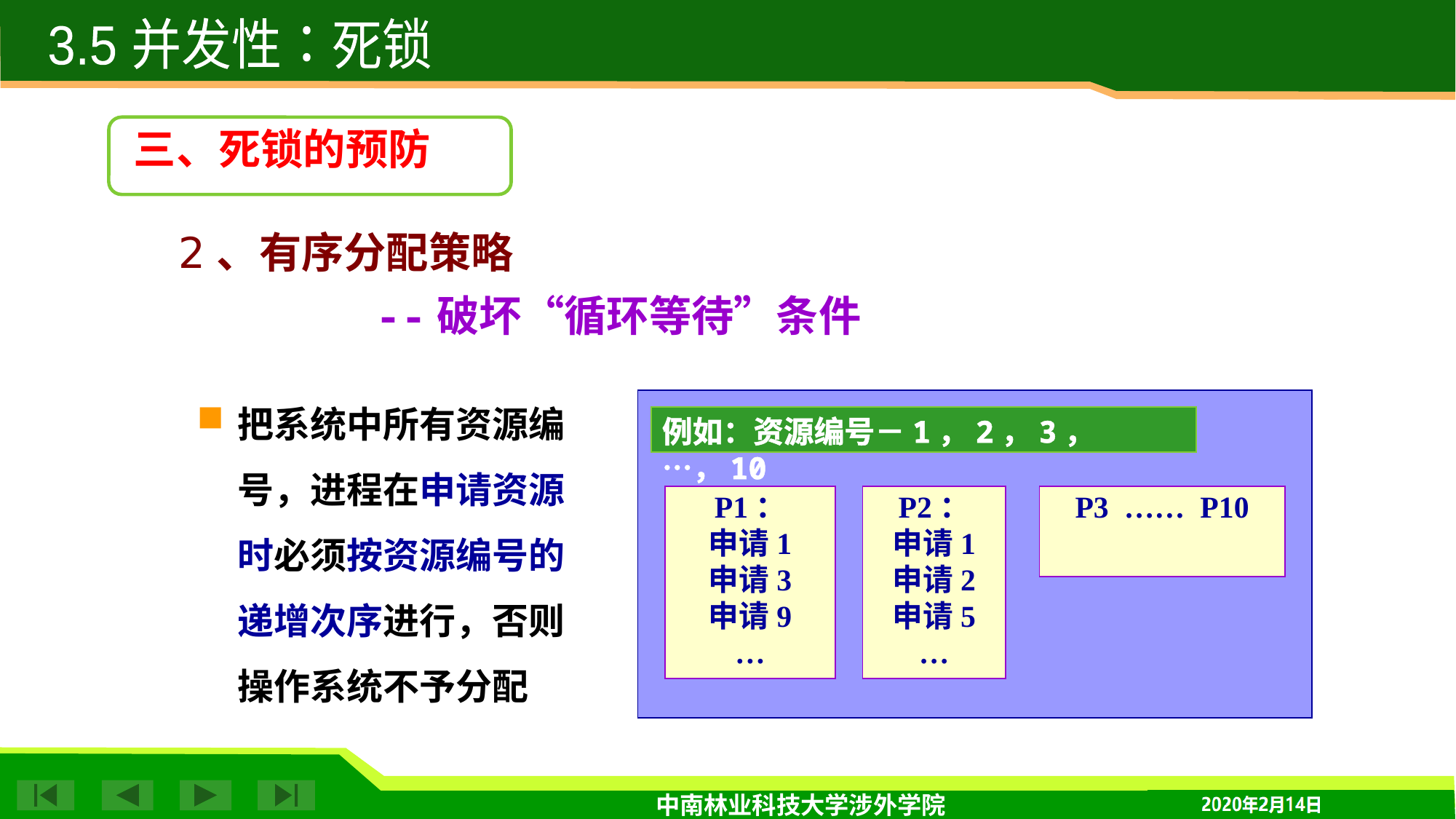

3.5 并发性：死锁

三、死锁的预防
2、有序分配策略
      --破坏“循环等待”条件
把系统中所有资源编号，进程在申请资源时必须按资源编号的递增次序进行，否则操作系统不予分配

例如：资源编号－1，2，3，…，10
P1：
申请1
申请3
申请9
…
P2：
申请1
申请2
申请5
…
P3  ……  P10